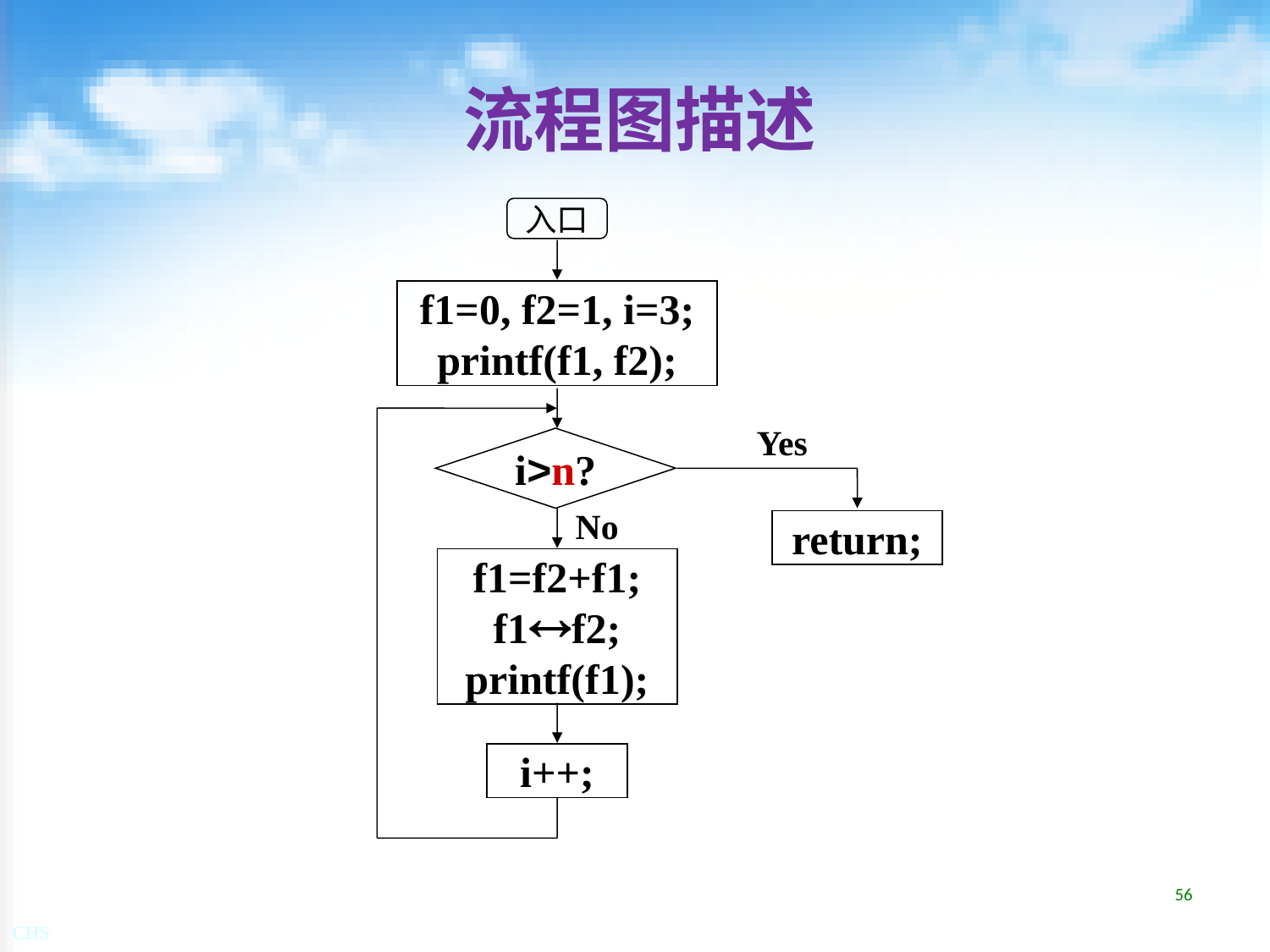

# 流程图描述
入口

f1=0, f2=1, i=3;
printf(f1, f2);

Yes
i>n?

No

return;
f1=f2+f1;
f1↔f2;
printf(f1);

i++;

56